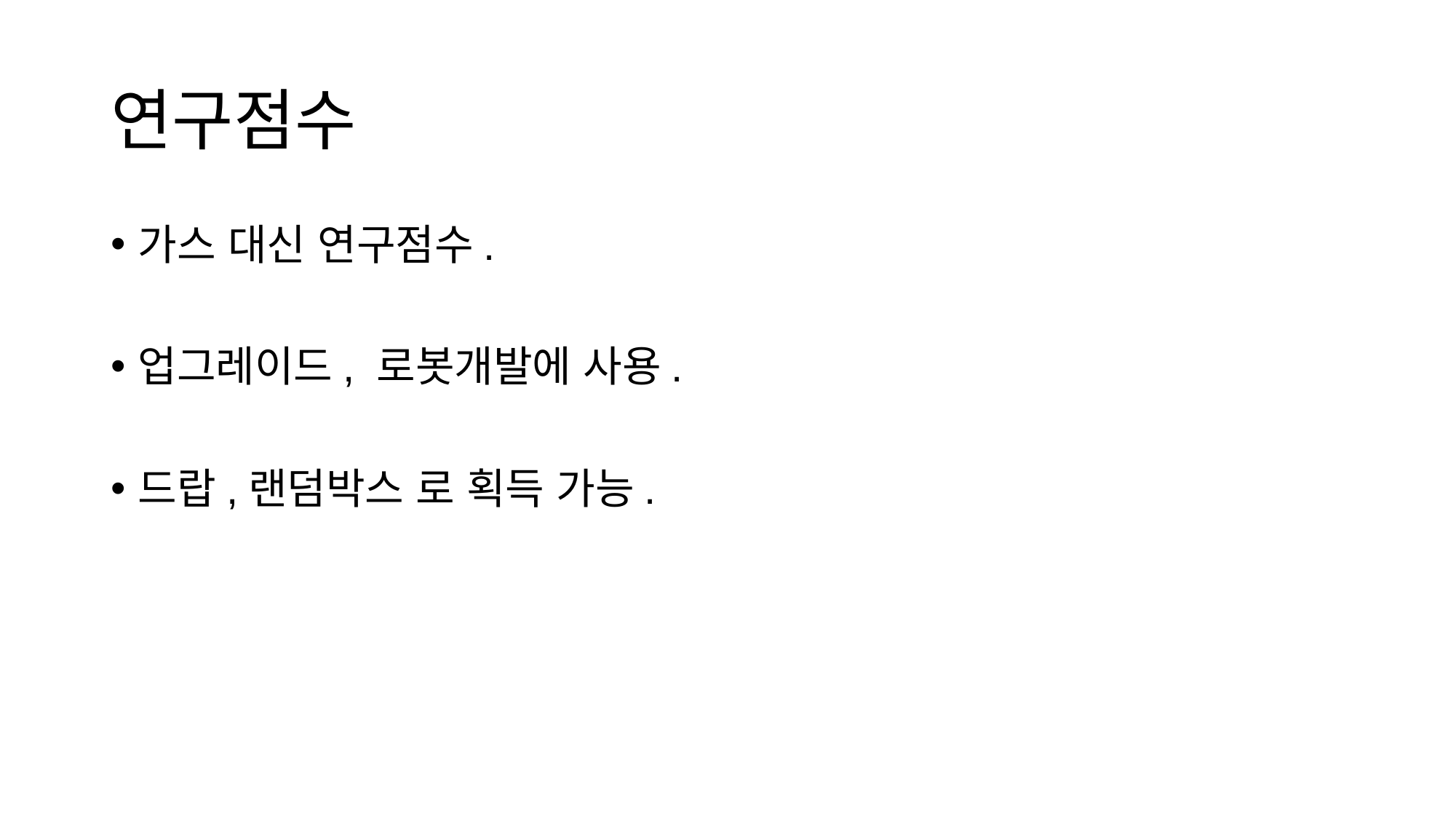

# 연구점수
가스 대신 연구점수.

업그레이드, 로봇개발에 사용.

드랍,랜덤박스 로 획득 가능.